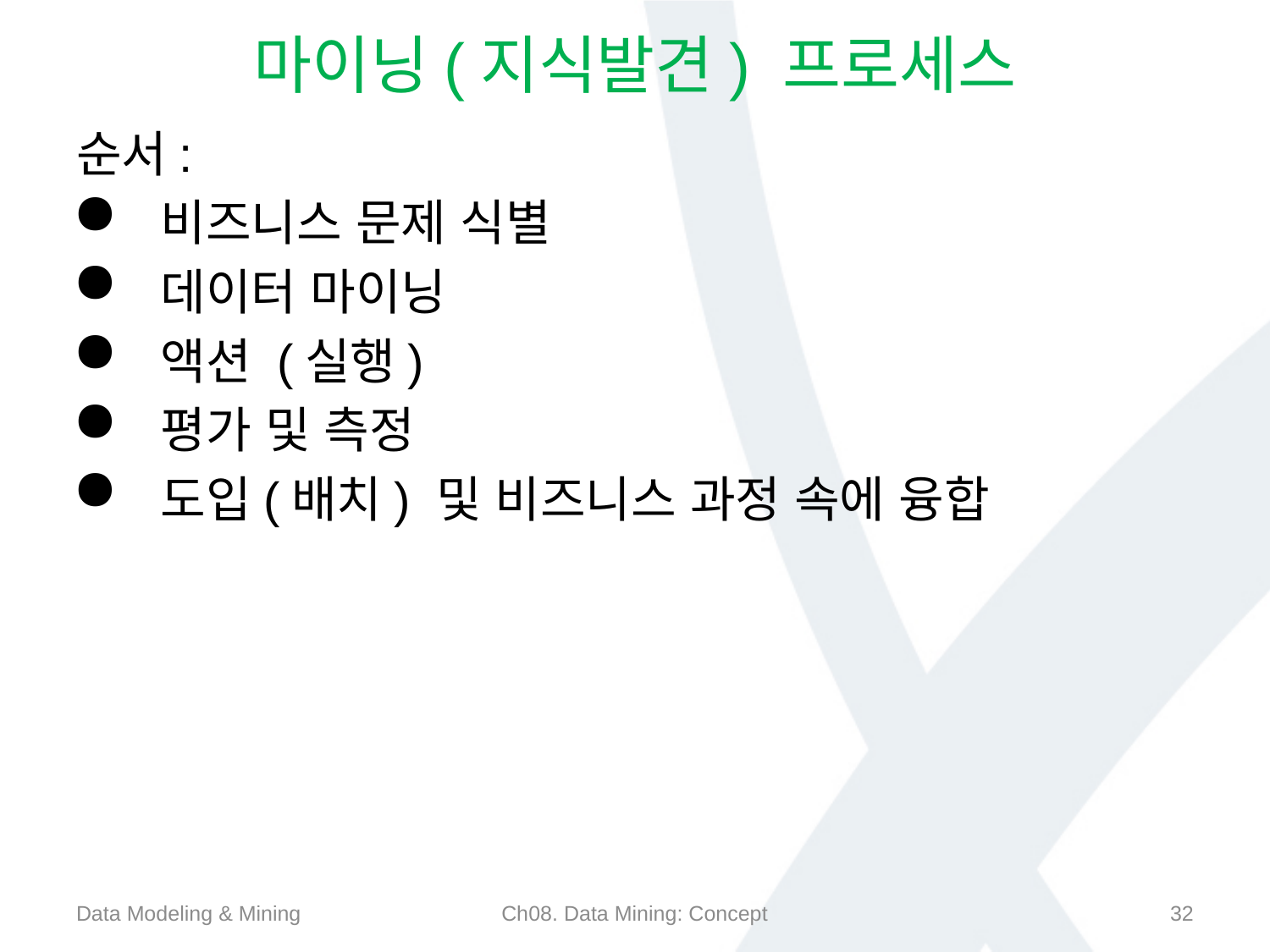

# 마이닝(지식발견) 프로세스
순서:
비즈니스 문제 식별
데이터 마이닝
액션 (실행)
평가 및 측정
도입(배치) 및 비즈니스 과정 속에 융합
Data Modeling & Mining
Ch08. Data Mining: Concept
32